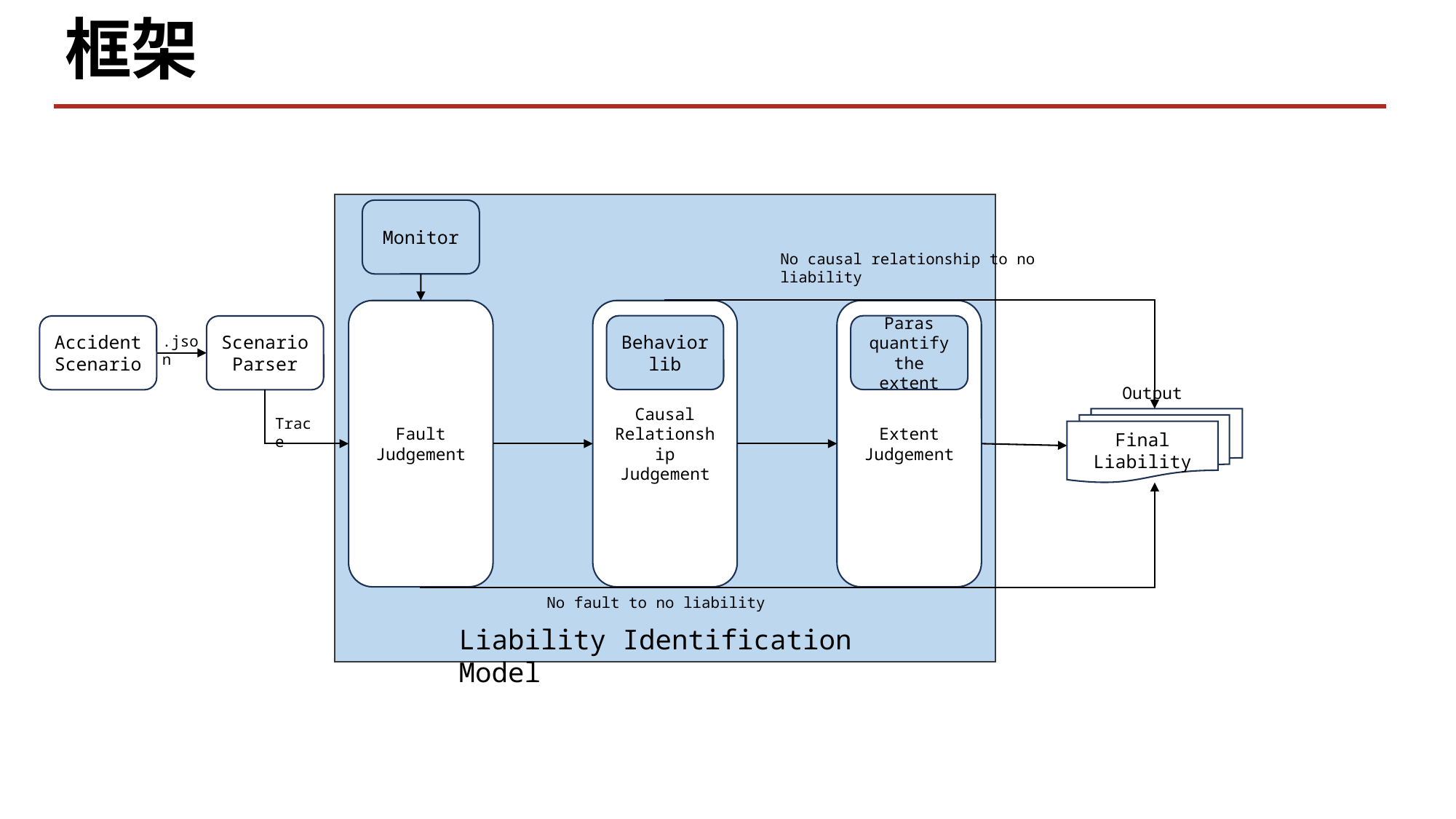

# 框架

Monitor
No causal relationship to no liability
Fault Judgement
Causal Relationship Judgement
Extent Judgement
Behavior lib
Paras quantify the extent
Accident Scenario
Scenario Parser
.json
Output
Trace
Final Liability
No fault to no liability
Liability Identification Model